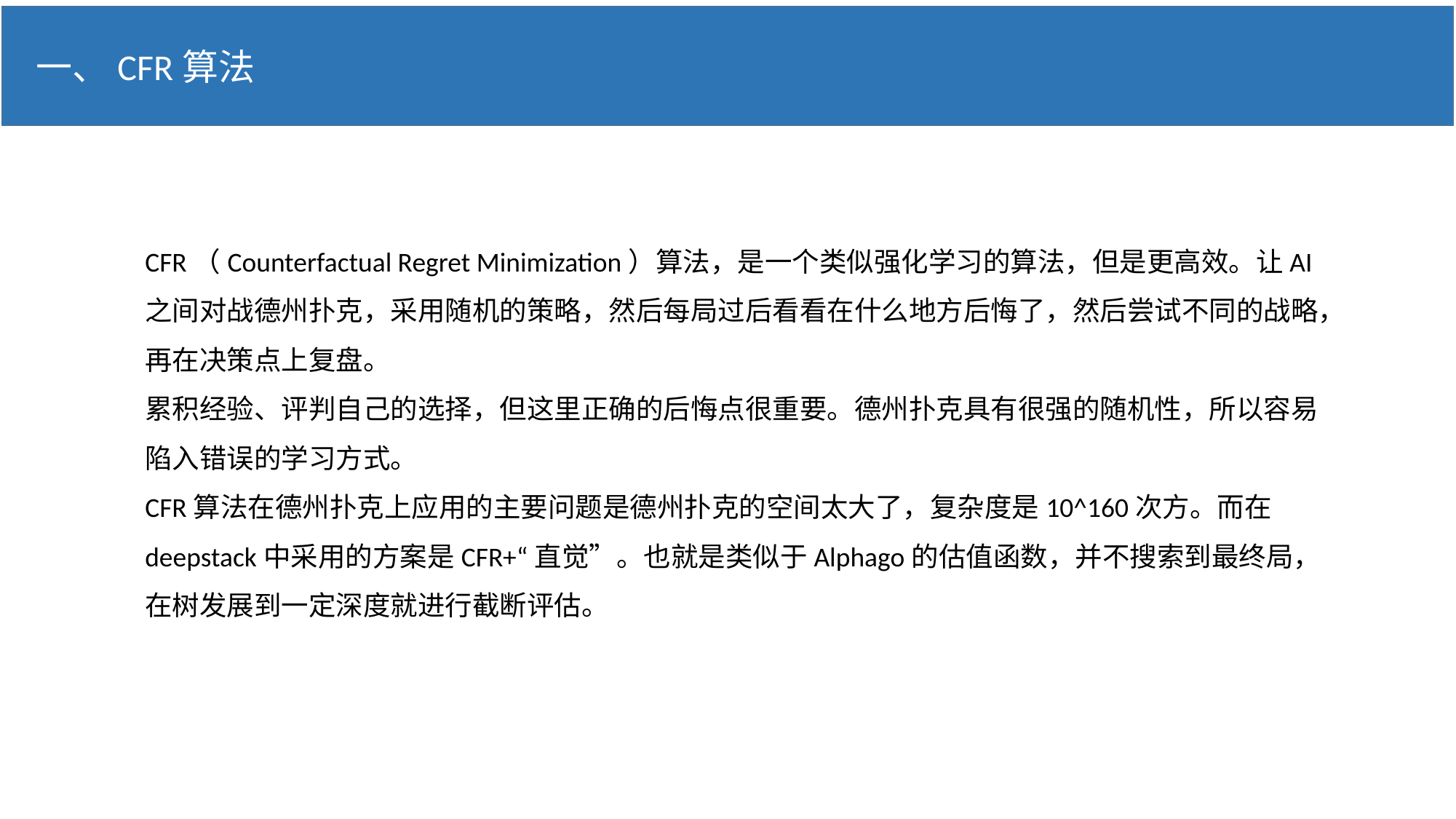

一、CFR算法
CFR（Counterfactual Regret Minimization）算法，是一个类似强化学习的算法，但是更高效。让AI之间对战德州扑克，采用随机的策略，然后每局过后看看在什么地方后悔了，然后尝试不同的战略，再在决策点上复盘。
累积经验、评判自己的选择，但这里正确的后悔点很重要。德州扑克具有很强的随机性，所以容易陷入错误的学习方式。
CFR算法在德州扑克上应用的主要问题是德州扑克的空间太大了，复杂度是10^160次方。而在deepstack中采用的方案是CFR+“直觉”。也就是类似于Alphago的估值函数，并不搜索到最终局，在树发展到一定深度就进行截断评估。